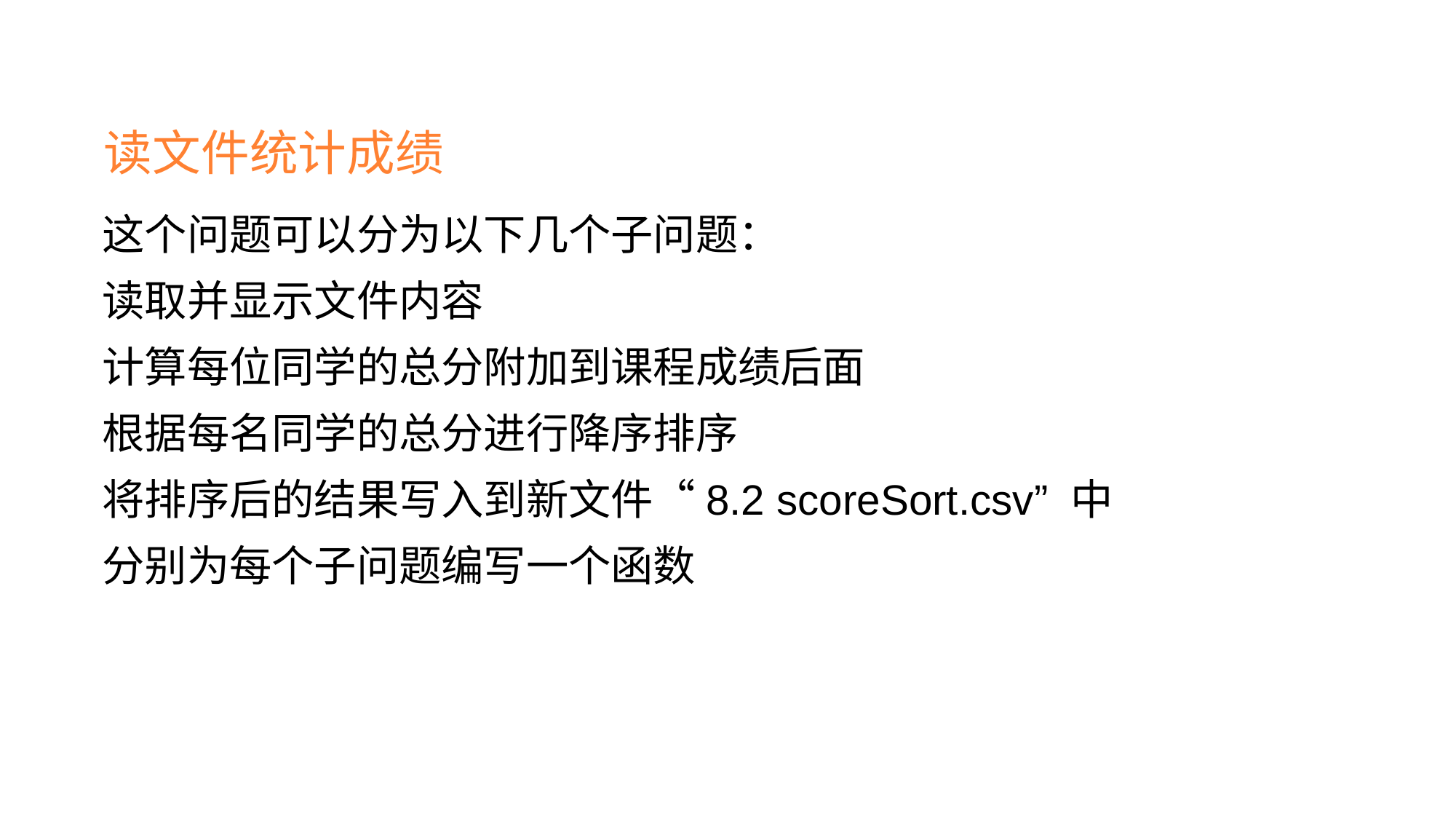

读文件统计成绩
这个问题可以分为以下几个子问题：
读取并显示文件内容
计算每位同学的总分附加到课程成绩后面
根据每名同学的总分进行降序排序
将排序后的结果写入到新文件“8.2 scoreSort.csv” 中
分别为每个子问题编写一个函数